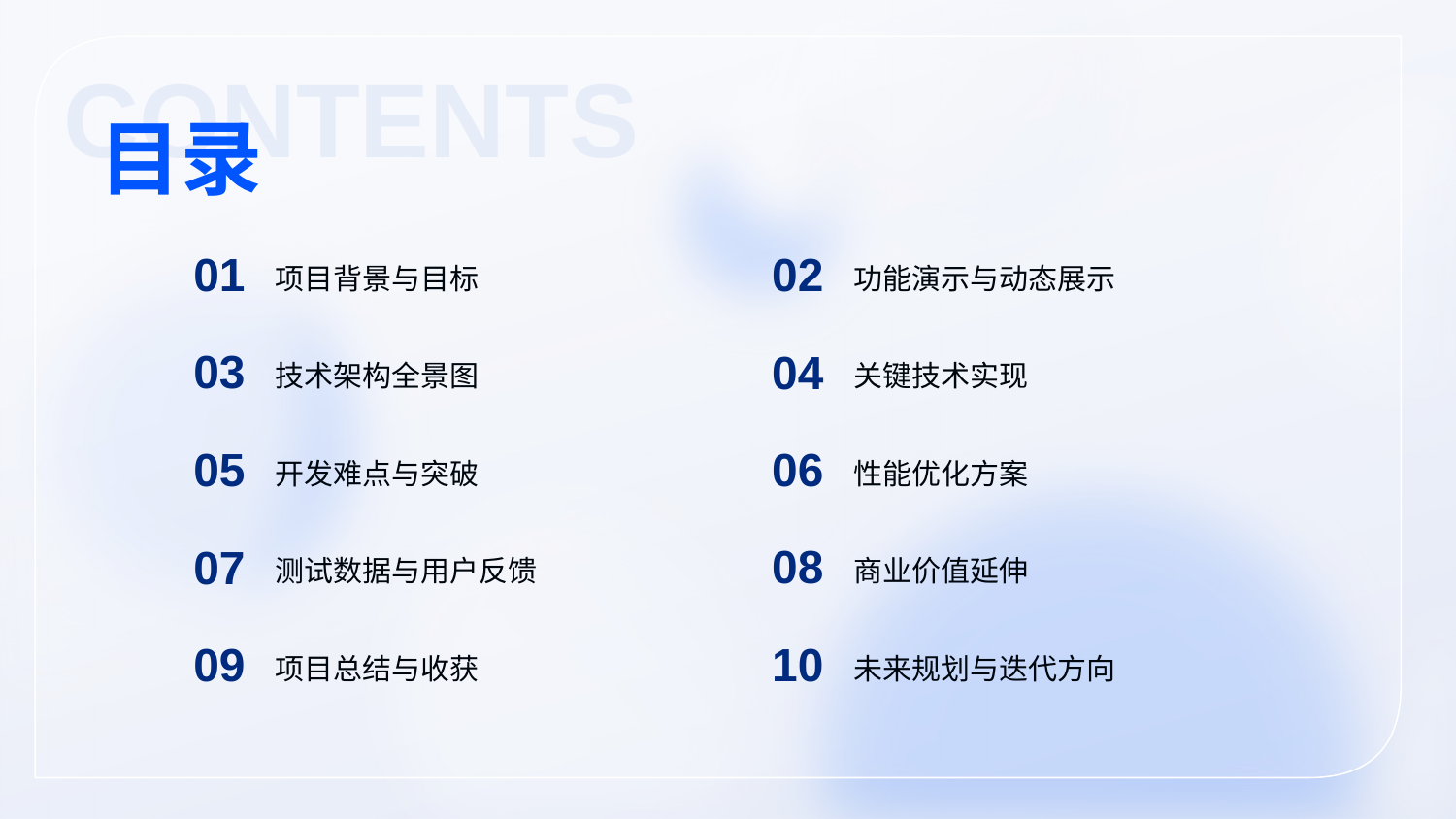

CONTENTS

目录
01
02
项目背景与目标
功能演示与动态展示
03
04
技术架构全景图
关键技术实现
05
06
开发难点与突破
性能优化方案
08
07
商业价值延伸
测试数据与用户反馈
09
10
项目总结与收获
未来规划与迭代方向